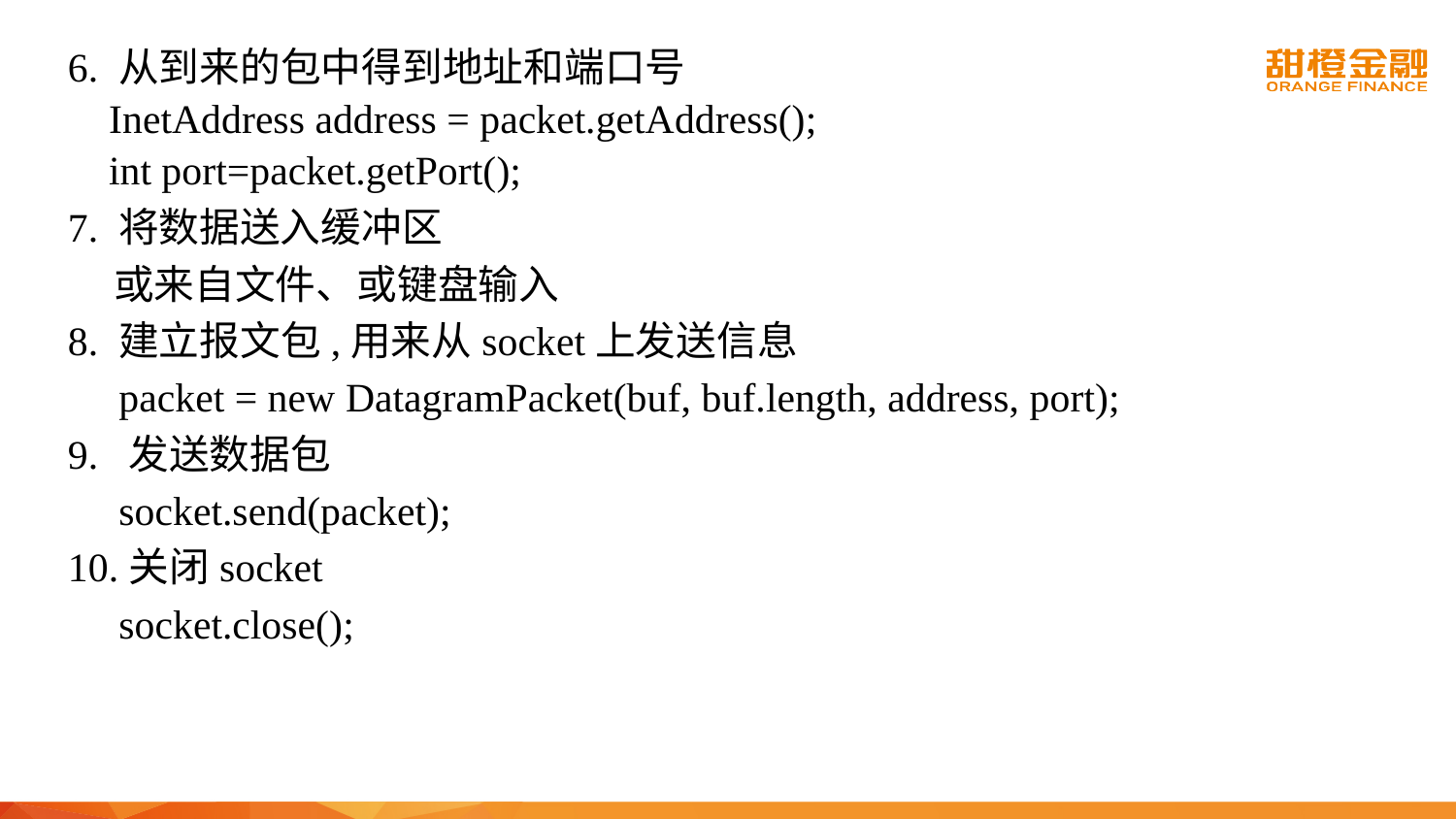

6. 从到来的包中得到地址和端口号
    InetAddress address = packet.getAddress();
    int port=packet.getPort();
7. 将数据送入缓冲区
    或来自文件、或键盘输入
8. 建立报文包,用来从socket上发送信息
     packet = new DatagramPacket(buf, buf.length, address, port);
9.  发送数据包
     socket.send(packet);
10.关闭socket
     socket.close();